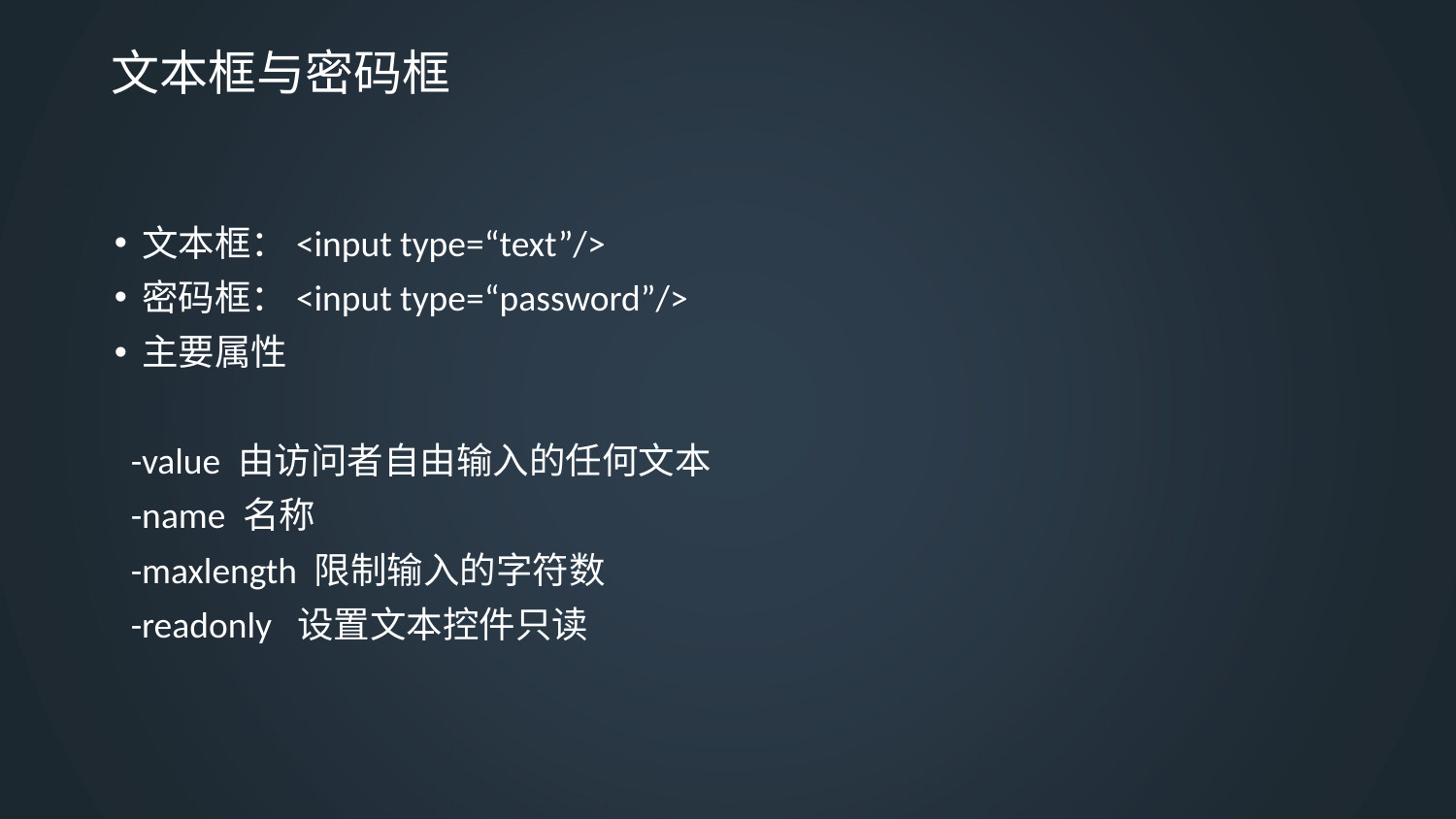

# 文本框与密码框
文本框：<input type=“text”/>
密码框：<input type=“password”/>
主要属性

  -value 由访问者自由输入的任何文本
  -name 名称
  -maxlength 限制输入的字符数
  -readonly  设置文本控件只读